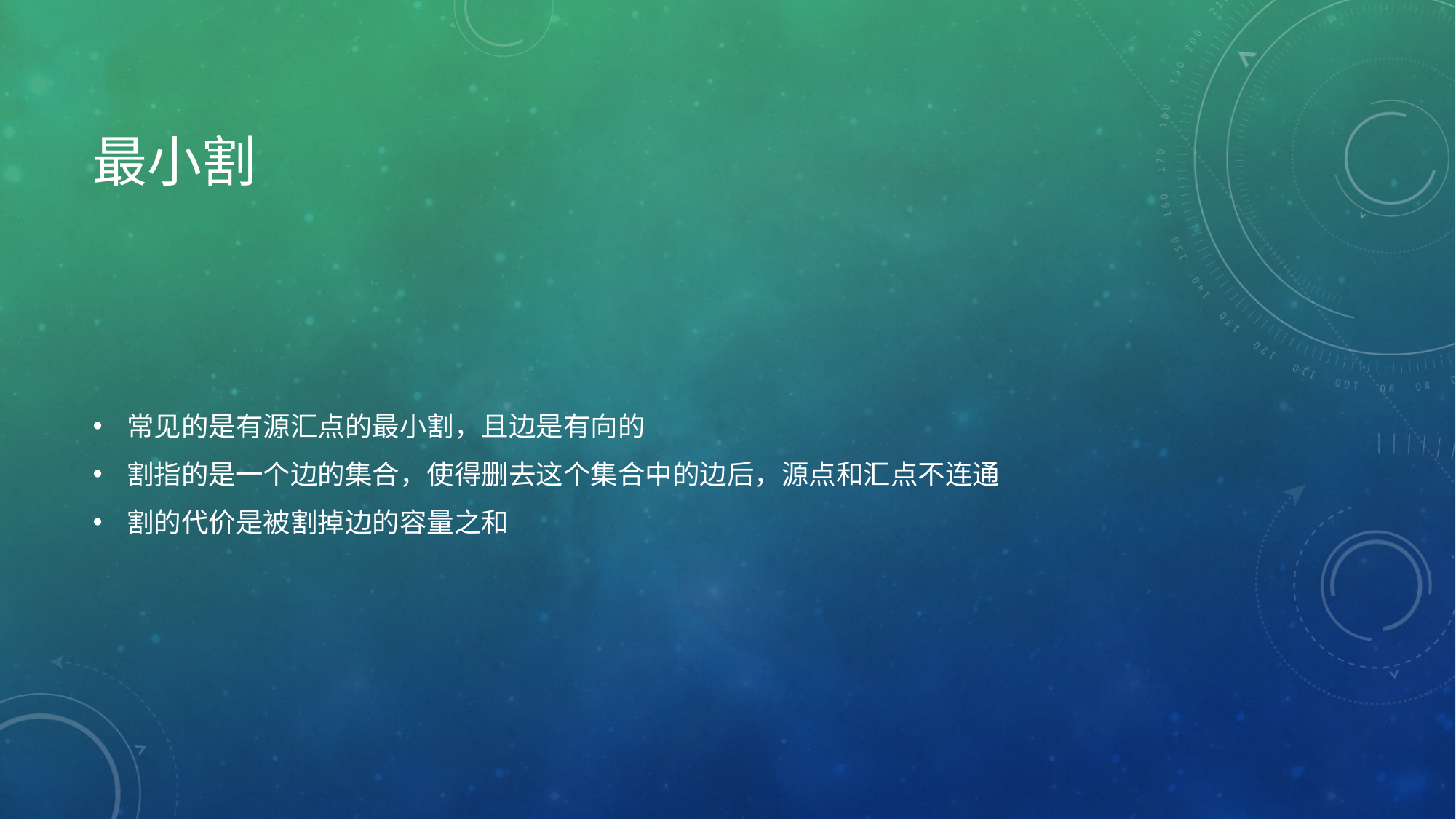

# 最小割
常见的是有源汇点的最小割，且边是有向的
割指的是一个边的集合，使得删去这个集合中的边后，源点和汇点不连通
割的代价是被割掉边的容量之和